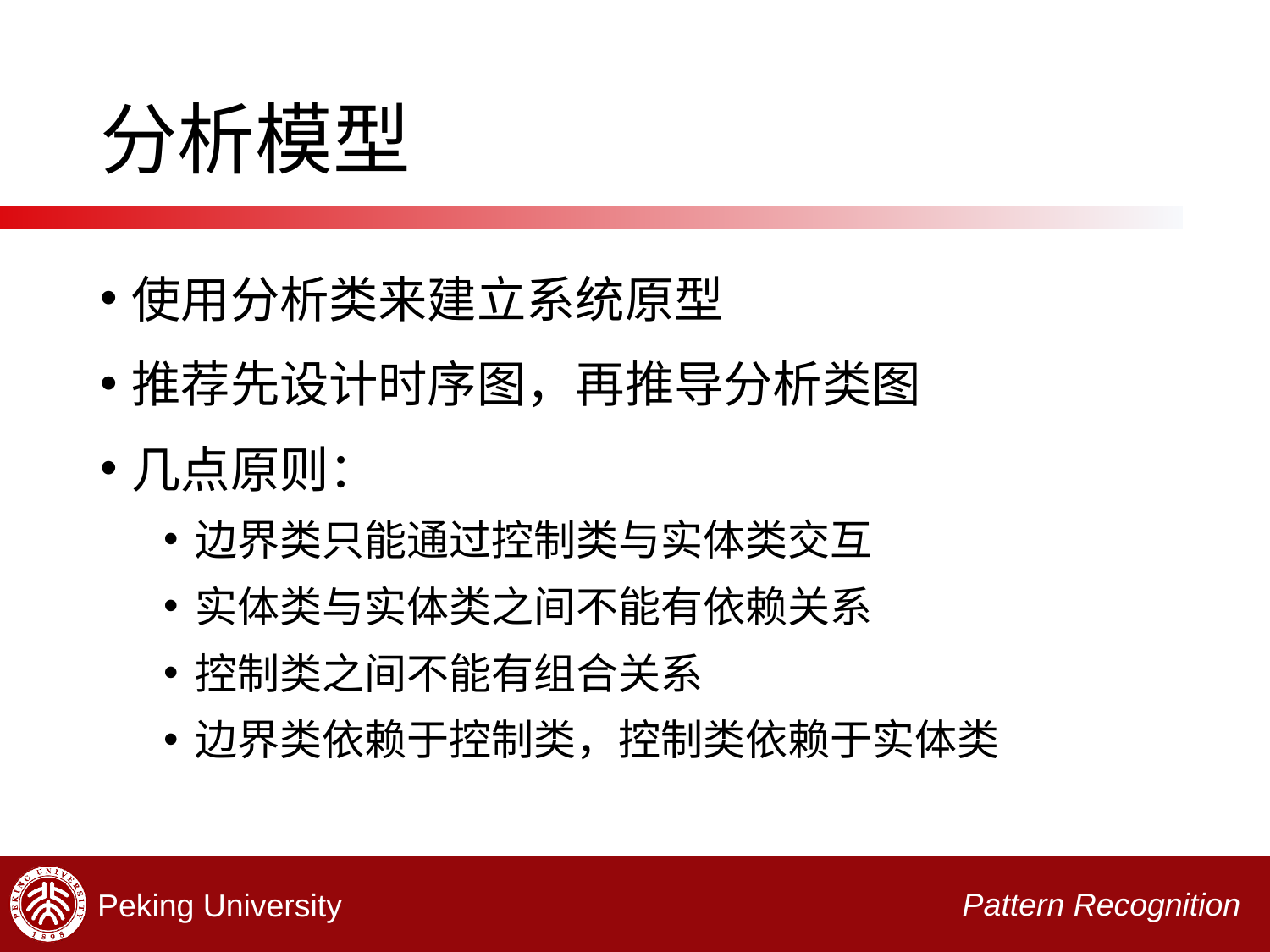

# 分析模型
使用分析类来建立系统原型
推荐先设计时序图，再推导分析类图
几点原则：
边界类只能通过控制类与实体类交互
实体类与实体类之间不能有依赖关系
控制类之间不能有组合关系
边界类依赖于控制类，控制类依赖于实体类